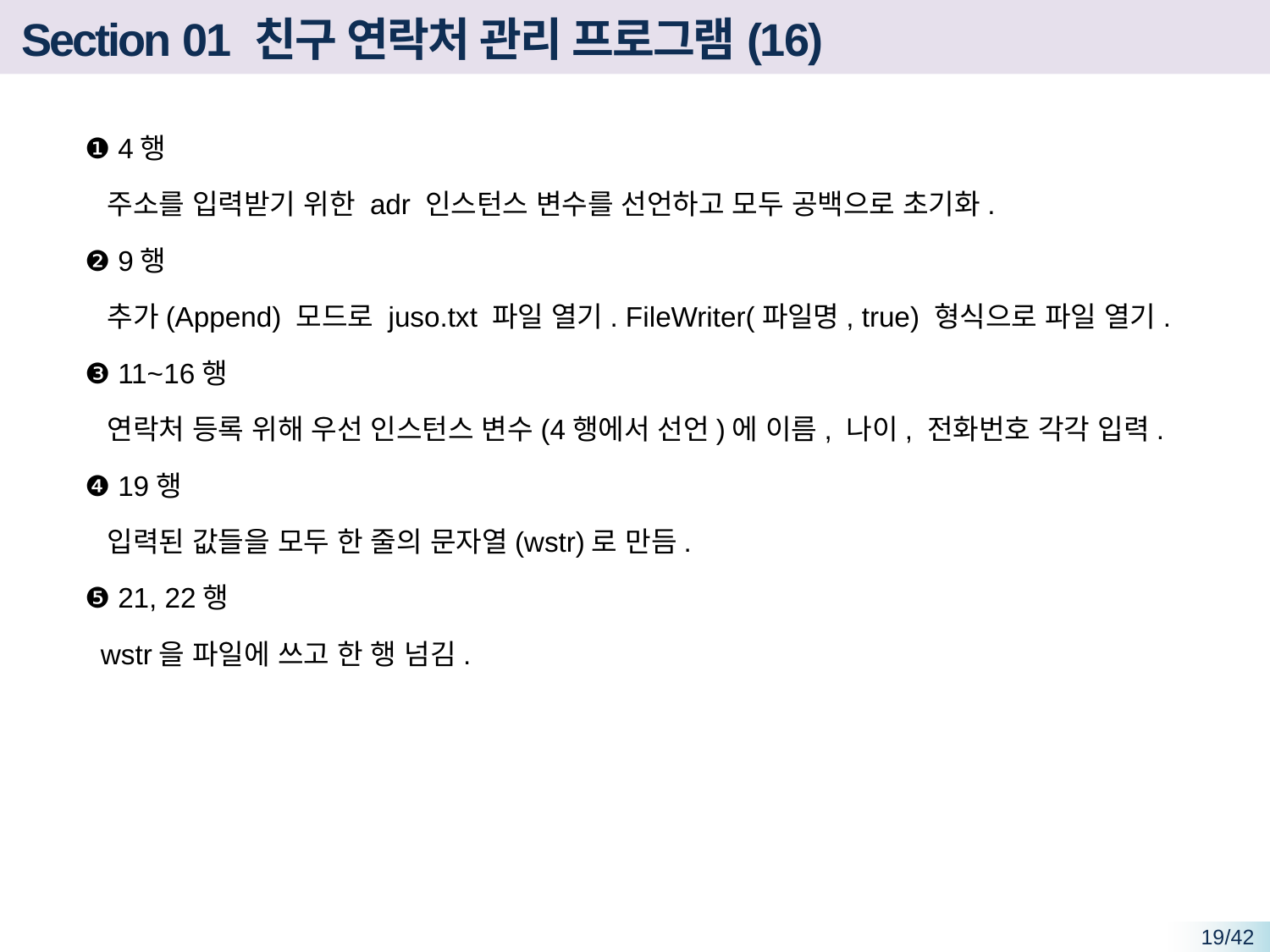

# Section 01 친구 연락처 관리 프로그램(16)
❶ 4행
  주소를 입력받기 위한 adr 인스턴스 변수를 선언하고 모두 공백으로 초기화.
❷ 9행
  추가(Append) 모드로 juso.txt 파일 열기. FileWriter(파일명, true) 형식으로 파일 열기.
❸ 11~16행
  연락처 등록 위해 우선 인스턴스 변수(4행에서 선언)에 이름, 나이, 전화번호 각각 입력.
❹ 19행
  입력된 값들을 모두 한 줄의 문자열(wstr)로 만듬.
❺ 21, 22행
  wstr을 파일에 쓰고 한 행 넘김.